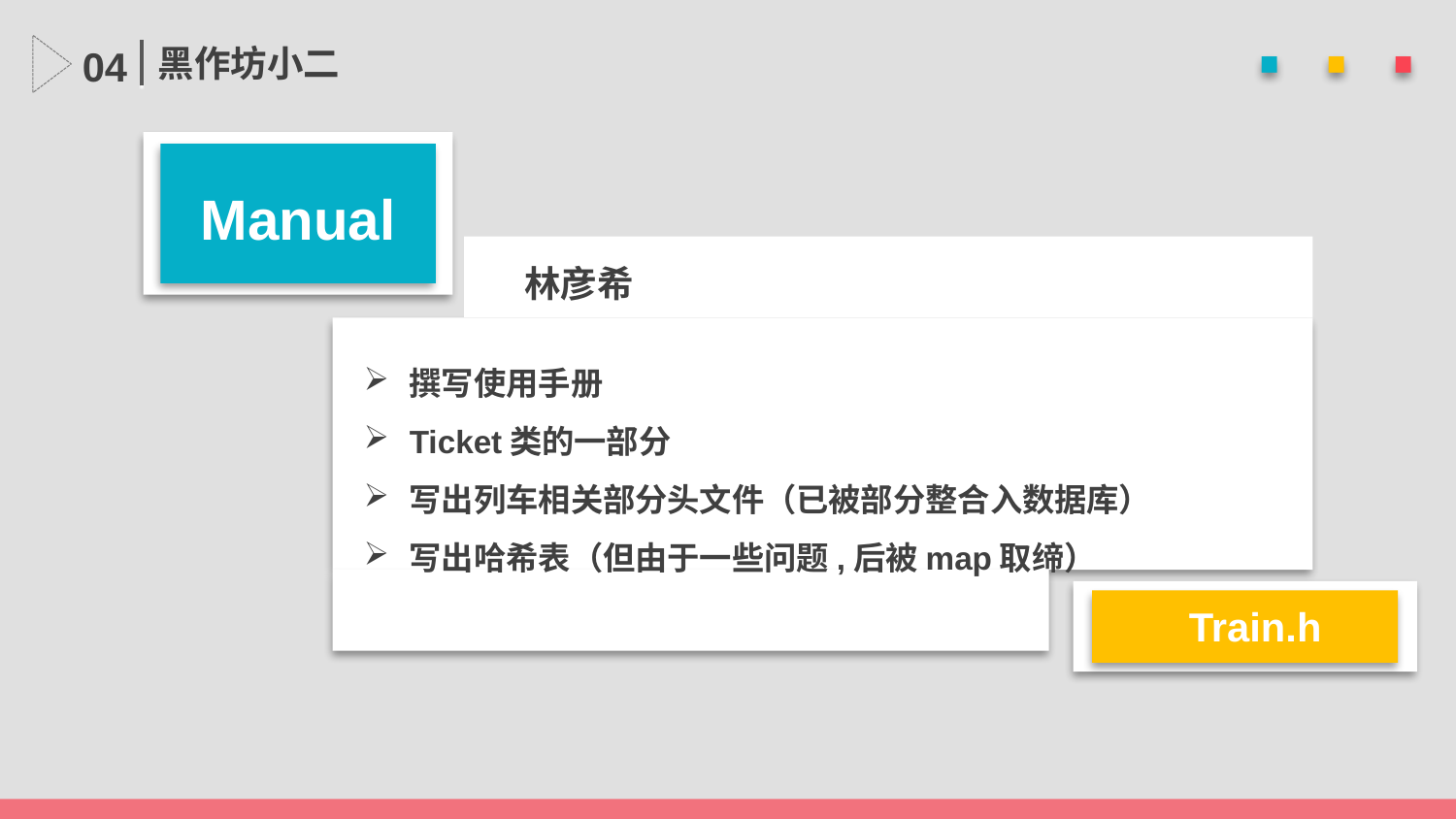

· · ·

黑作坊小二

04

Manual

林彦希
撰写使用手册
Ticket类的一部分
写出列车相关部分头文件（已被部分整合入数据库）
写出哈希表（但由于一些问题,后被map取缔）

Train.h